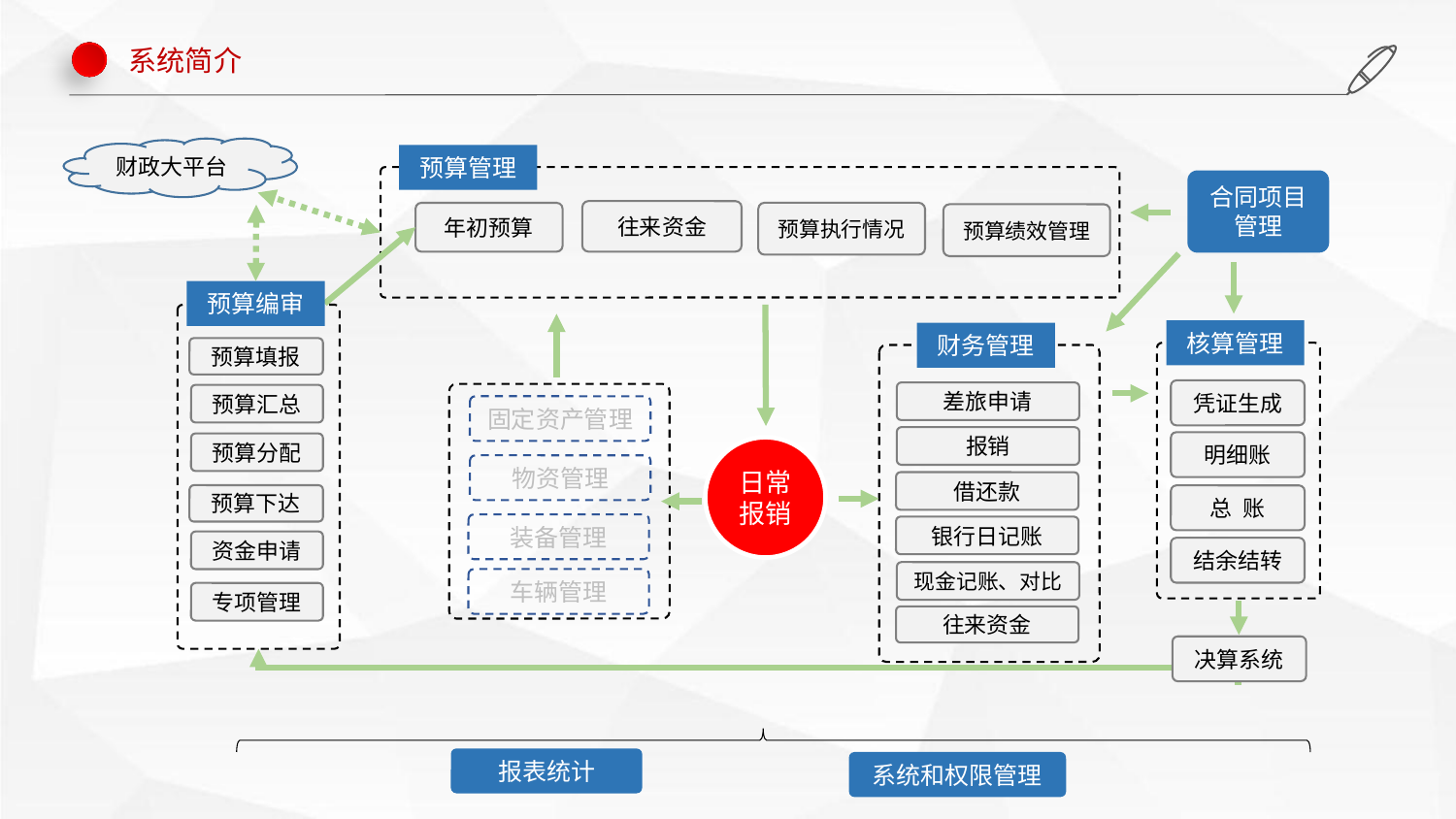

系统简介

财政大平台
预算管理

合同项目管理
往来资金
年初预算
预算执行情况

预算绩效管理
预算编审

核算管理
财务管理
预算填报

凭证生成
差旅申请

预算汇总
固定资产管理
报销
明细账
预算分配
日常
报销
物资管理
借还款
预算下达
总  账
装备管理
银行日记账
资金申请
结余结转
现金记账、对比
车辆管理
专项管理
往来资金
决算系统
报表统计
系统和权限管理